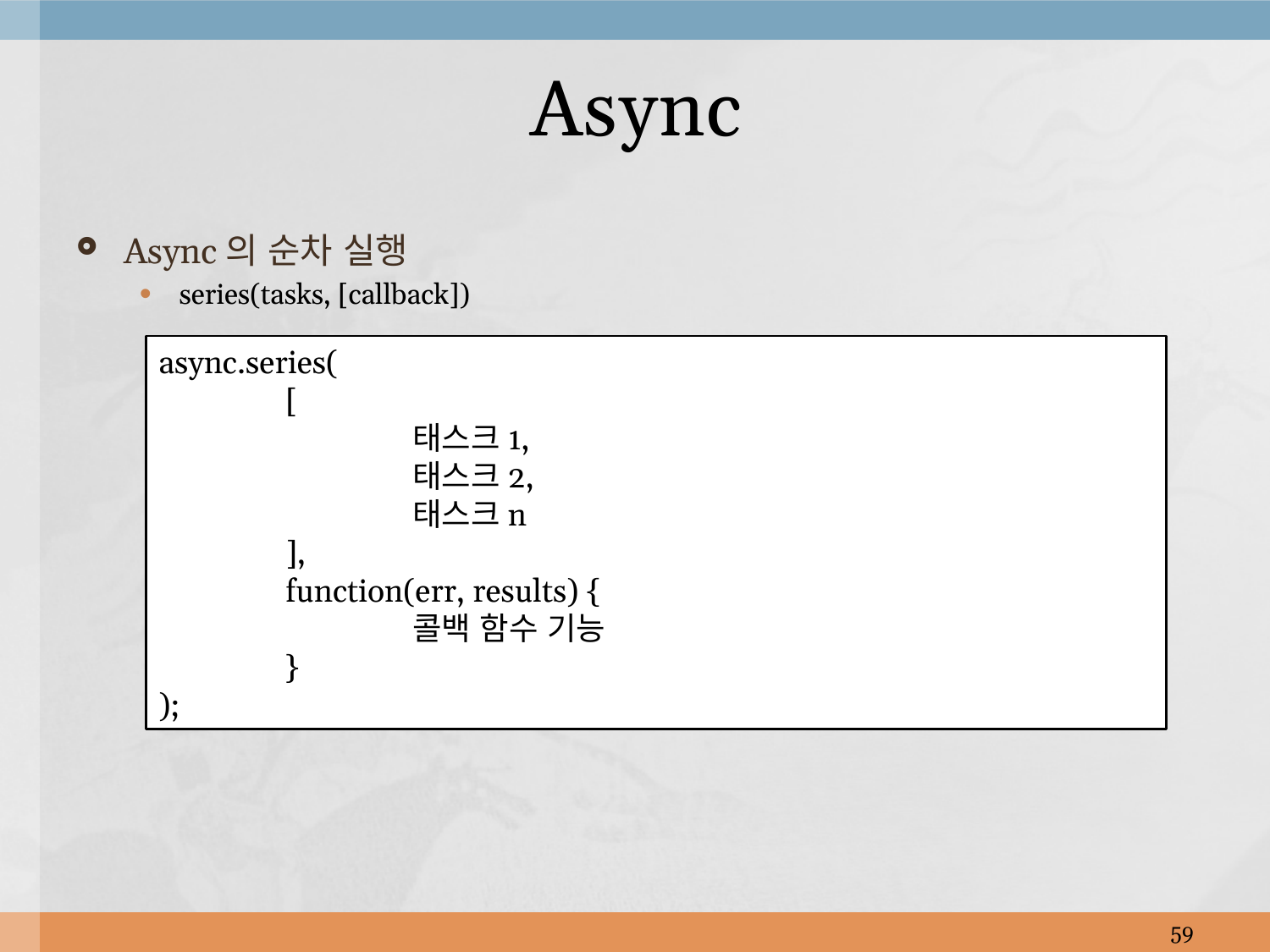

# Async
Async의 순차 실행
series(tasks, [callback])

async.series(
	[
		태스크1,
		태스크2,
		태스크n
	],
	function(err, results) {
		콜백 함수 기능
	}
);
59